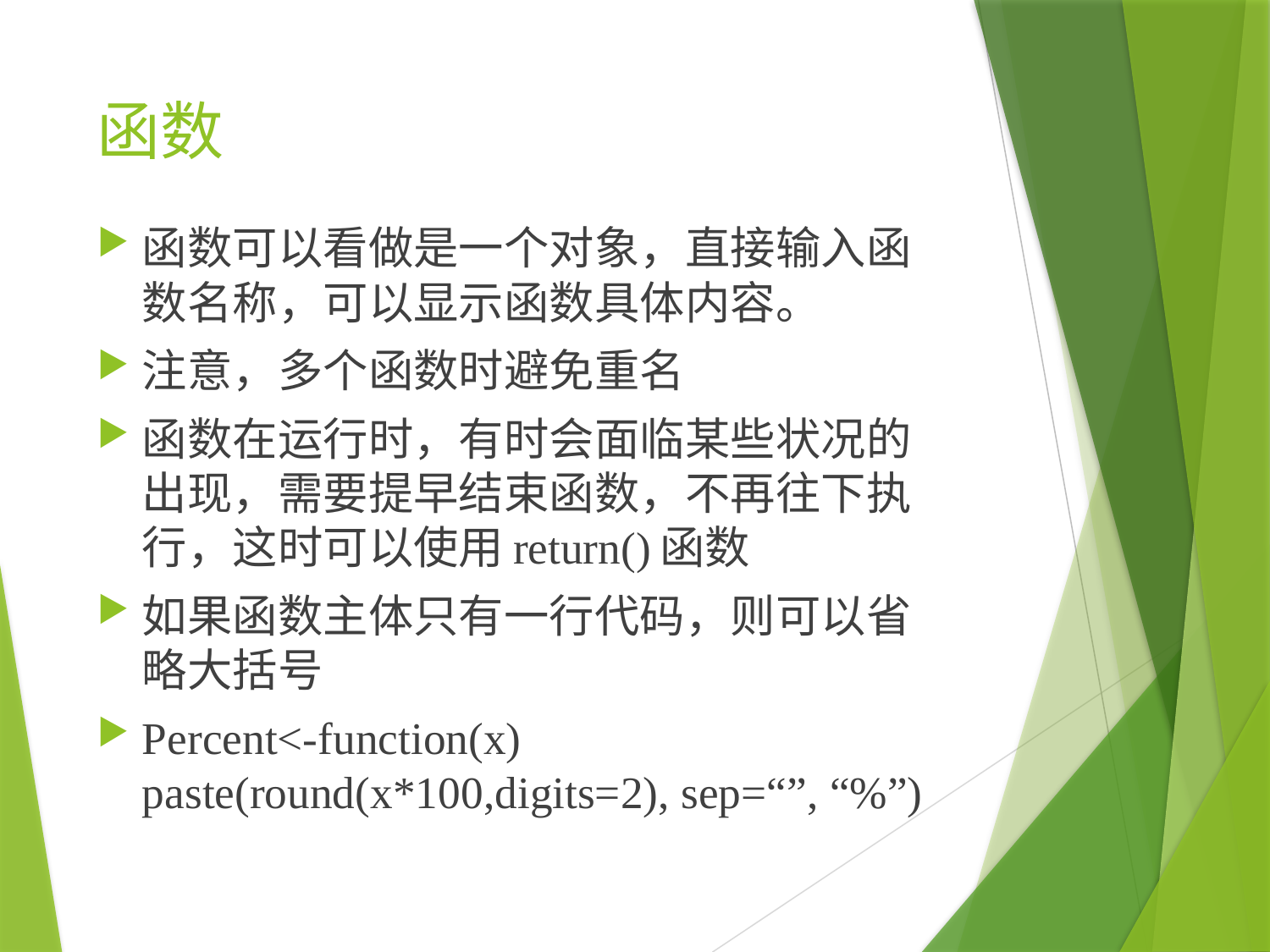

# 函数
函数可以看做是一个对象，直接输入函数名称，可以显示函数具体内容。
注意，多个函数时避免重名
函数在运行时，有时会面临某些状况的出现，需要提早结束函数，不再往下执行，这时可以使用return()函数
如果函数主体只有一行代码，则可以省略大括号
Percent<-function(x) paste(round(x*100,digits=2), sep=“”, “%”)